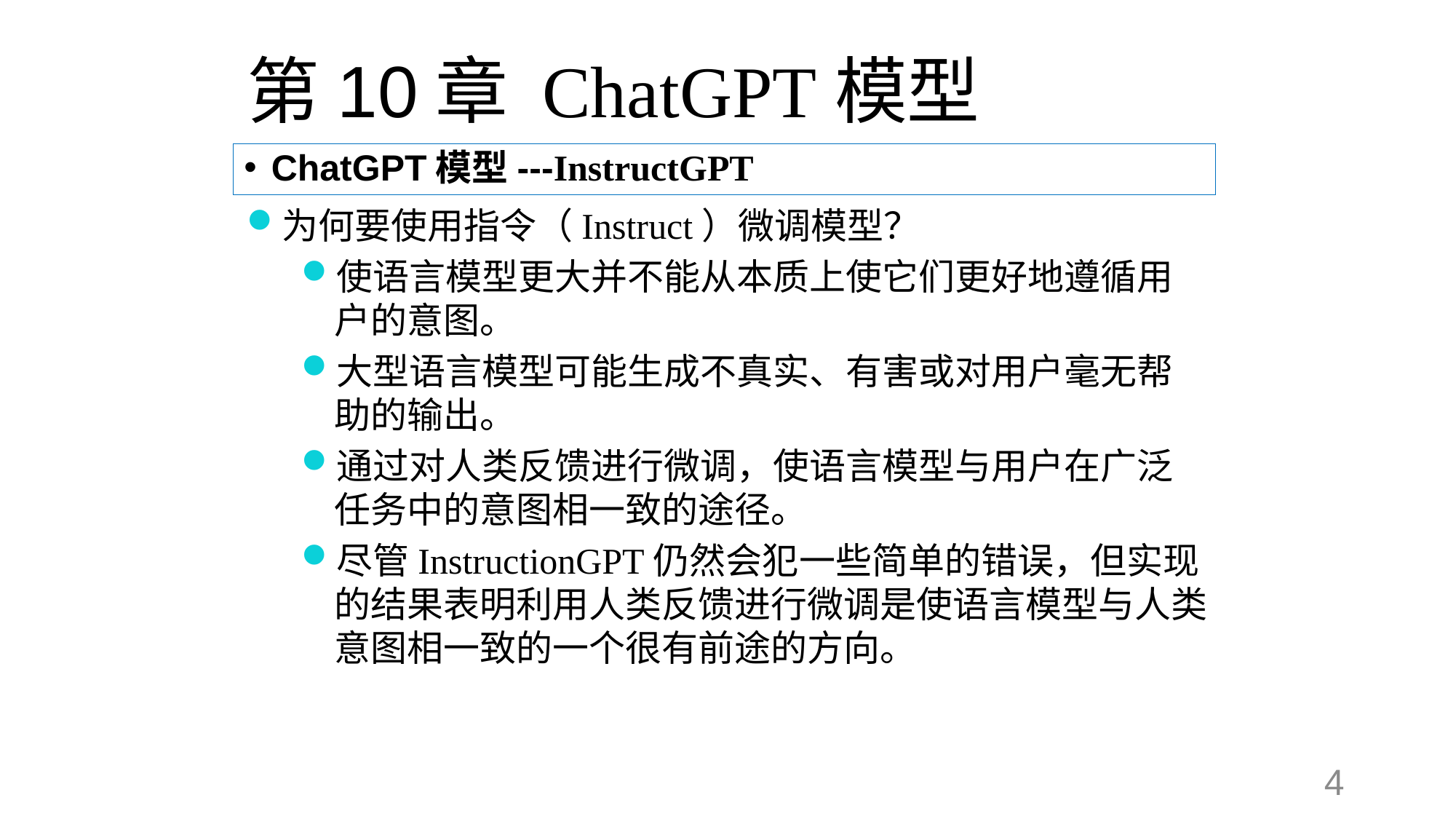

# 第10章 ChatGPT模型
ChatGPT模型---InstructGPT

为何要使用指令（Instruct）微调模型？
使语言模型更大并不能从本质上使它们更好地遵循用户的意图。
大型语言模型可能生成不真实、有害或对用户毫无帮助的输出。
通过对人类反馈进行微调，使语言模型与用户在广泛任务中的意图相一致的途径。
尽管InstructionGPT仍然会犯一些简单的错误，但实现的结果表明利用人类反馈进行微调是使语言模型与人类意图相一致的一个很有前途的方向。

4